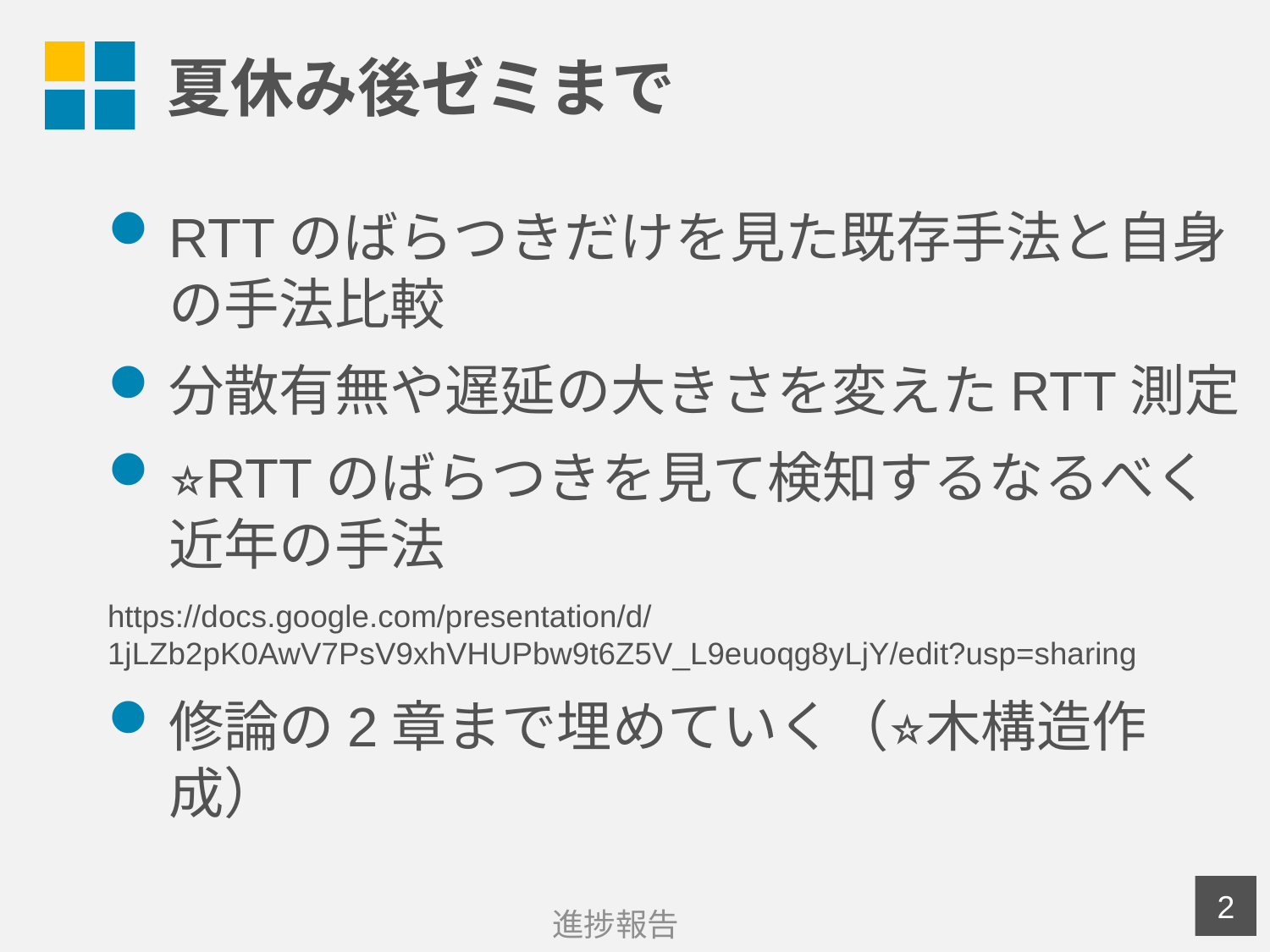

# 夏休み後ゼミまで
RTTのばらつきだけを見た既存手法と自身の手法比較
分散有無や遅延の大きさを変えたRTT測定
⭐️RTTのばらつきを見て検知するなるべく近年の手法
https://docs.google.com/presentation/d/1jLZb2pK0AwV7PsV9xhVHUPbw9t6Z5V_L9euoqg8yLjY/edit?usp=sharing
修論の2章まで埋めていく（⭐️木構造作成）

2
進捗報告